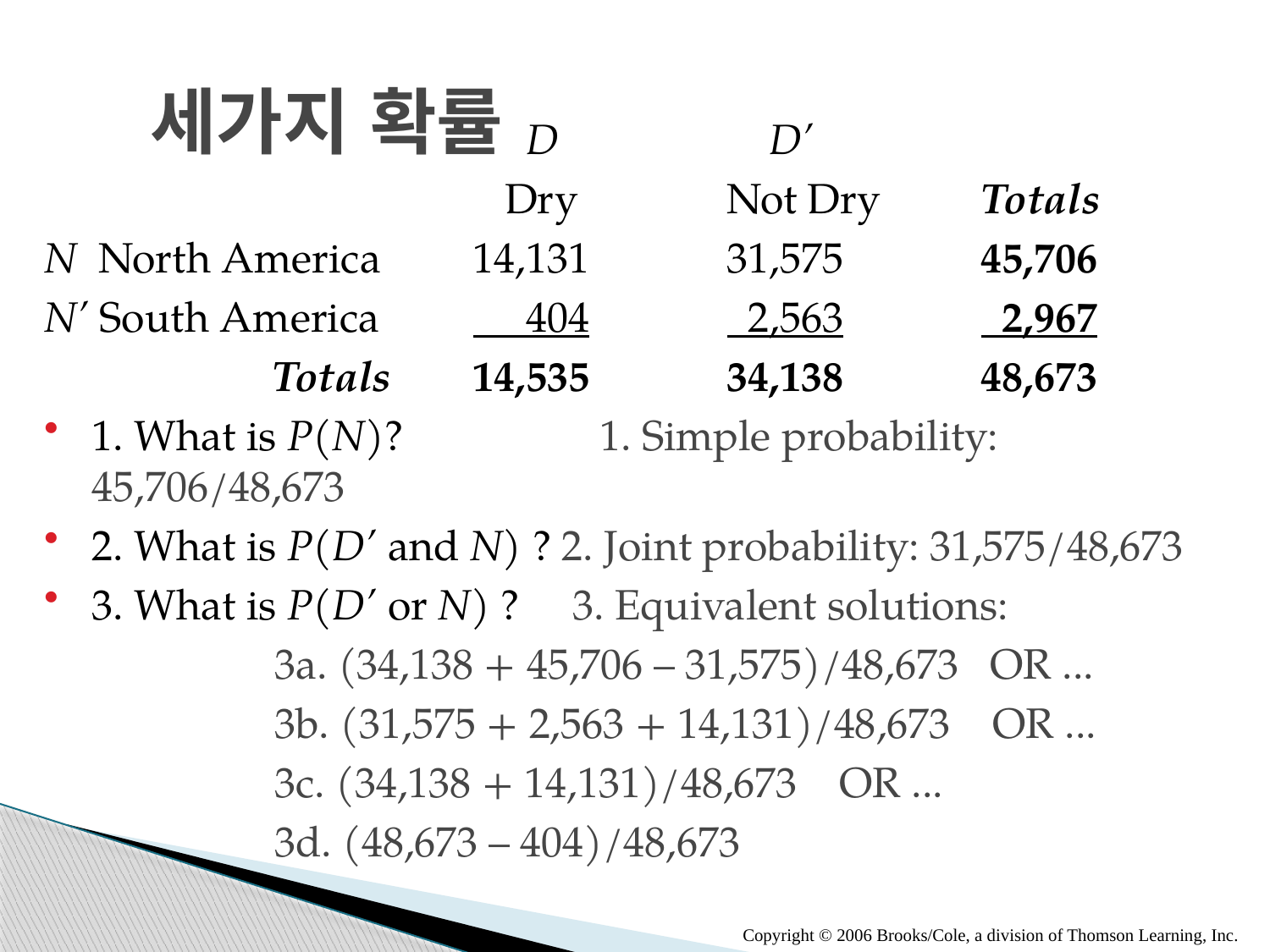

# 세가지 확률
				     D		    D’
				   Dry		Not Dry	Totals
N  North America	14,131		31,575		45,706
N’ South America	     404		  2,563		  2,967
		     Totals	14,535		34,138		48,673
1. What is P(N)? 		1. Simple probability: 45,706/48,673
2. What is P(D’ and N) ? 2. Joint probability: 31,575/48,673
3. What is P(D’ or N) ?     3. Equivalent solutions:
		3a. (34,138 + 45,706 – 31,575)/48,673   OR ...
		3b. (31,575 + 2,563 + 14,131)/48,673    OR ...
		3c. (34,138 + 14,131)/48,673    OR ...
		3d. (48,673 – 404)/48,673